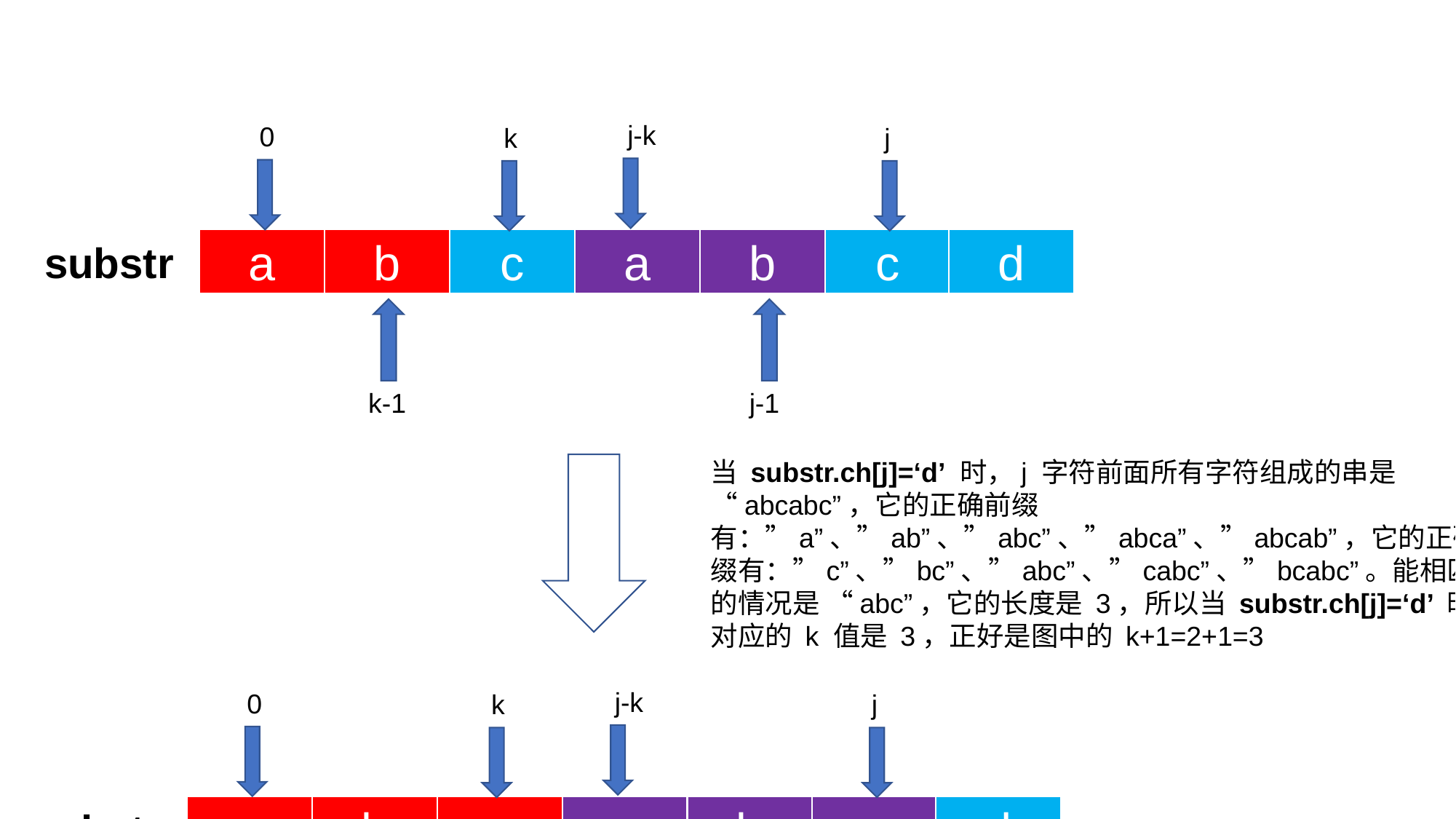

j-k
0
k
j

a
b
c
a
b
c
d
substr

k-1
j-1
当 substr.ch[j]=‘d’ 时，j 字符前面所有字符组成的串是 “abcabc”，它的正确前缀有：”a”、”ab”、”abc”、”abca”、”abcab”，它的正确后缀有：”c”、”bc”、”abc”、”cabc”、”bcabc”。能相匹配的情况是 “abc”，它的长度是 3，所以当 substr.ch[j]=‘d’ 时所对应的 k 值是 3，正好是图中的 k+1=2+1=3

j-k
0
k
j

a
b
c
a
b
c
d
substr

k-1
j-1